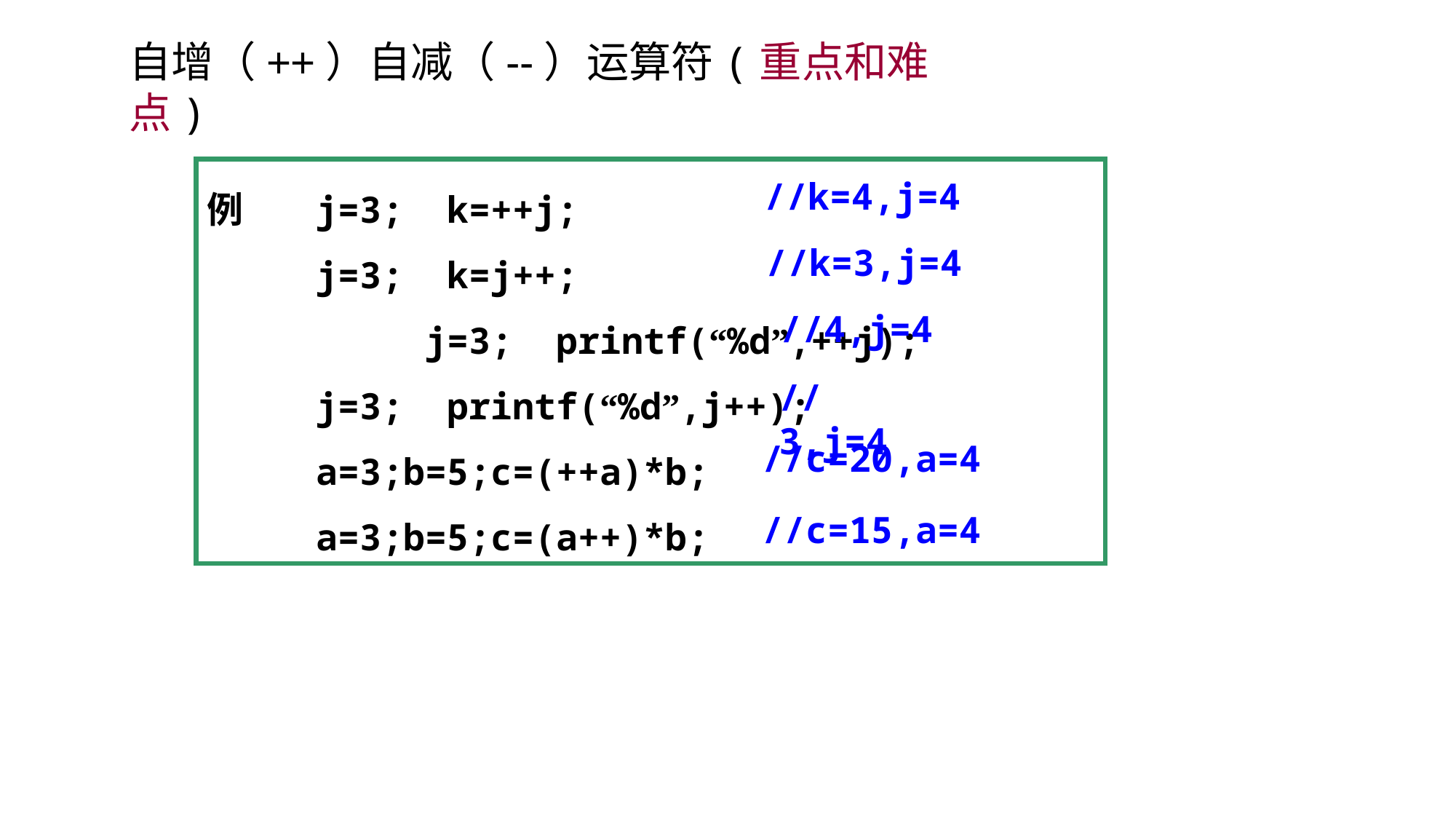

自增（++）自减（--）运算符(重点和难点)
例	j=3;  k=++j;
   	j=3;  k=j++;
     	j=3;  printf(“%d”,++j);
    	j=3;  printf(“%d”,j++);
    	a=3;b=5;c=(++a)*b;
    	a=3;b=5;c=(a++)*b;
//k=4,j=4
//k=3,j=4
//4,j=4
//3,j=4
//c=20,a=4
//c=15,a=4